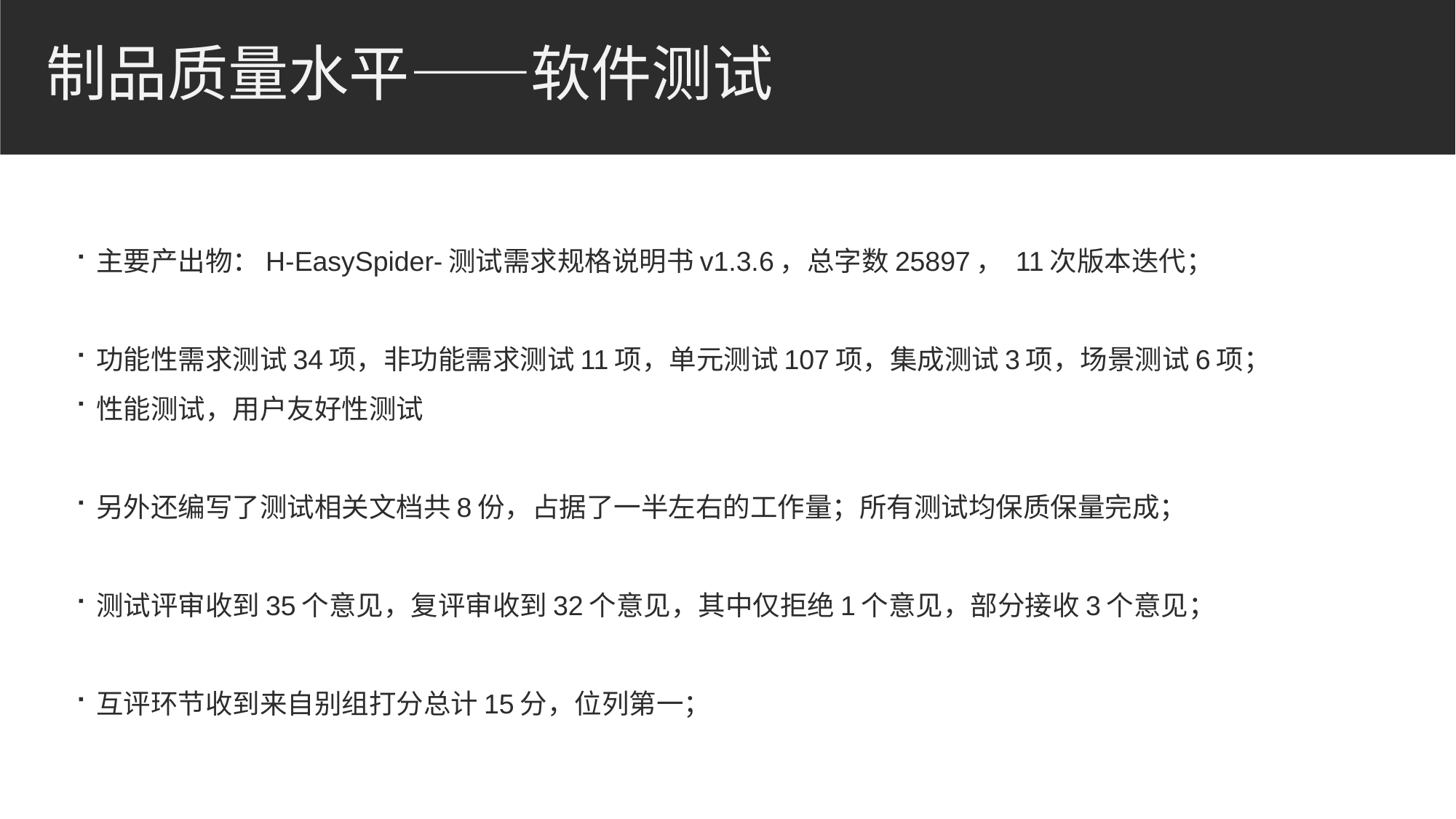

# 制品质量水平——软件测试
主要产出物：H-EasySpider-测试需求规格说明书v1.3.6，总字数25897， 11次版本迭代；

功能性需求测试34项，非功能需求测试11项，单元测试107项，集成测试3项，场景测试6项；
性能测试，用户友好性测试

另外还编写了测试相关文档共8份，占据了一半左右的工作量；所有测试均保质保量完成；

测试评审收到35个意见，复评审收到32个意见，其中仅拒绝1个意见，部分接收3个意见；

互评环节收到来自别组打分总计15分，位列第一；